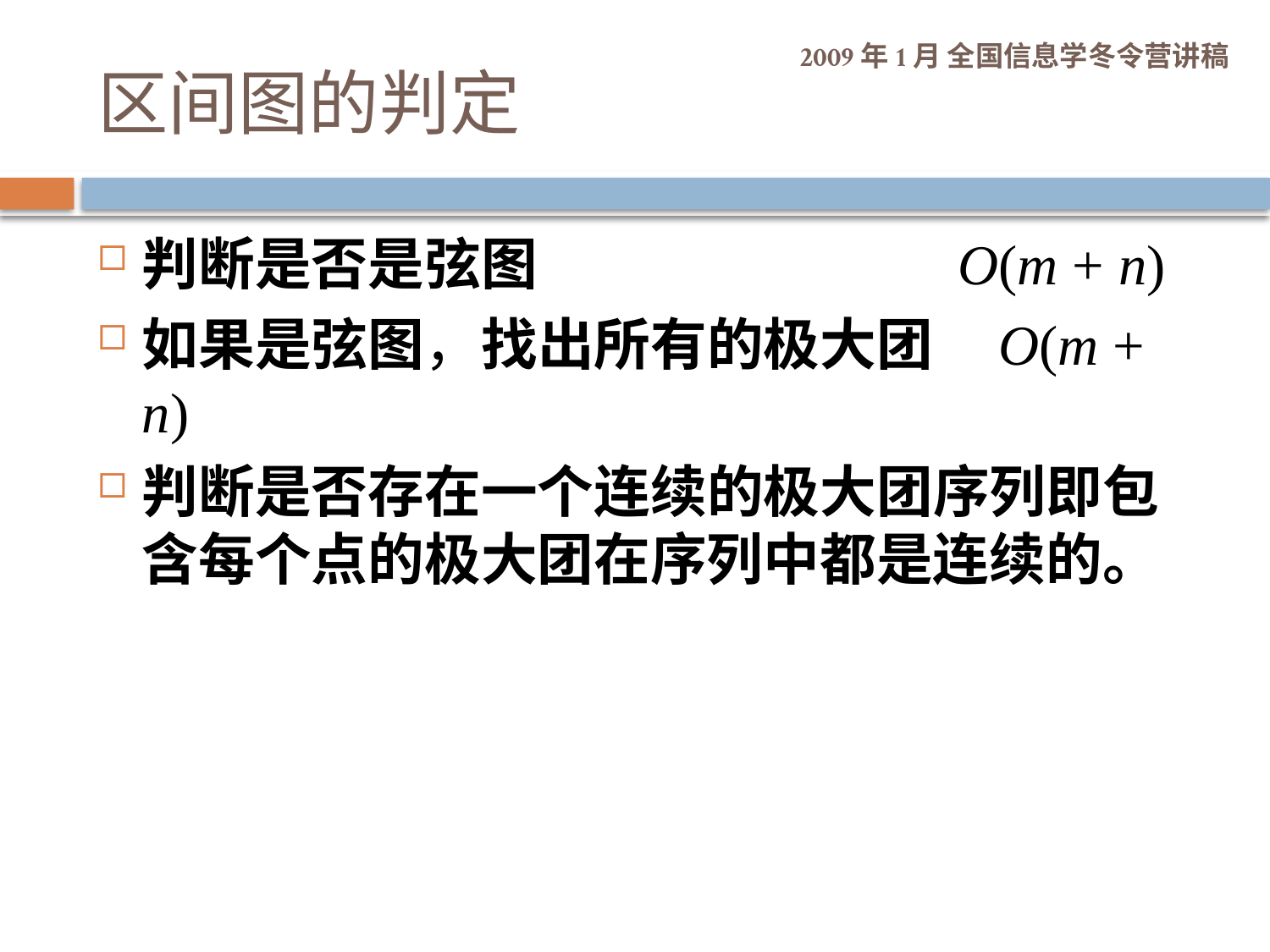

# 区间图的判定
判断是否是弦图                                O(m + n)
如果是弦图，找出所有的极大团    O(m + n)
判断是否存在一个连续的极大团序列即包含每个点的极大团在序列中都是连续的。